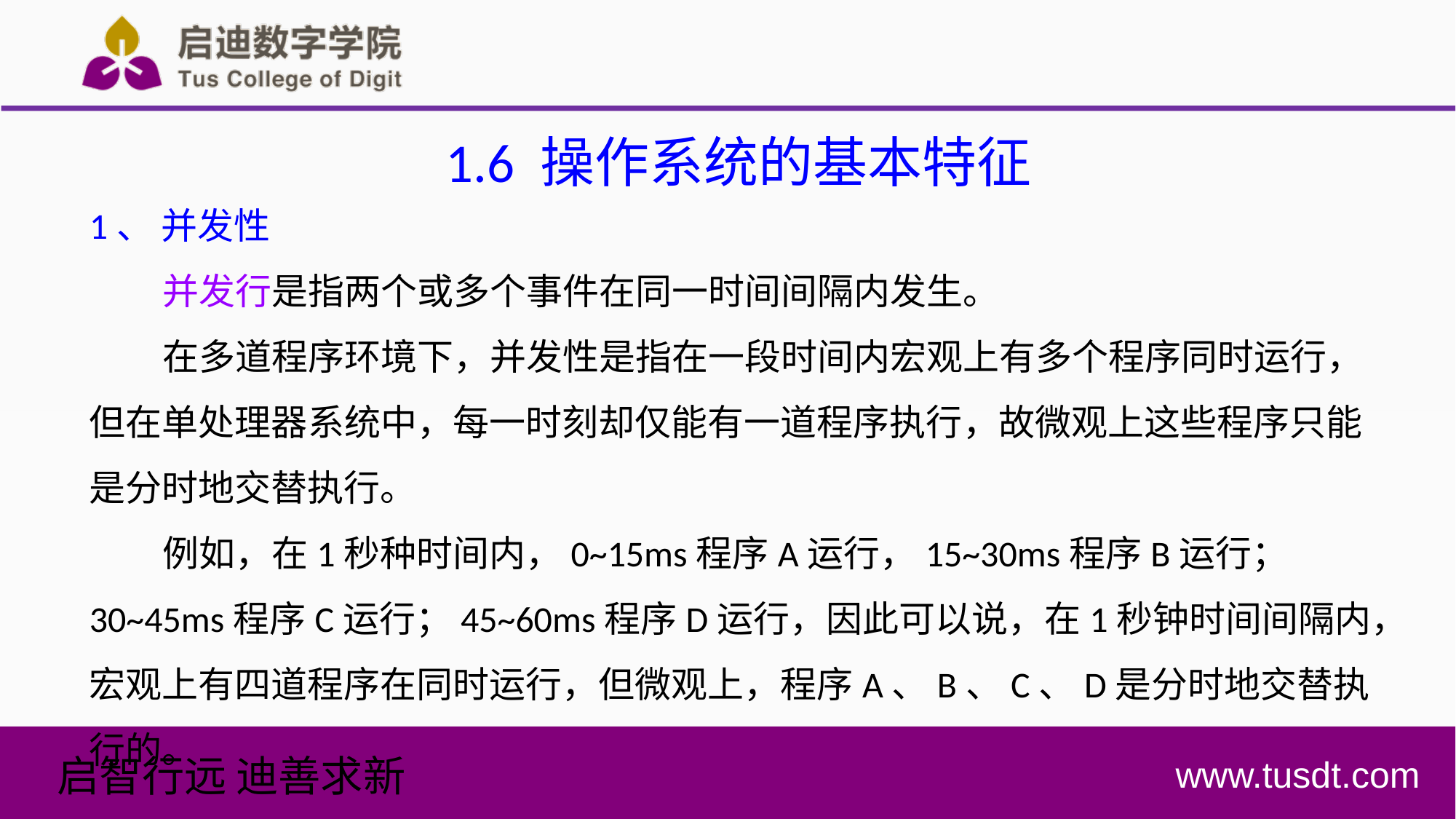

1.6 操作系统的基本特征
1、 并发性
并发行是指两个或多个事件在同一时间间隔内发生。
在多道程序环境下，并发性是指在一段时间内宏观上有多个程序同时运行，但在单处理器系统中，每一时刻却仅能有一道程序执行，故微观上这些程序只能是分时地交替执行。
例如，在1秒种时间内，0~15ms程序A运行，15~30ms程序B运行；30~45ms程序C运行；45~60ms程序D运行，因此可以说，在1秒钟时间间隔内，宏观上有四道程序在同时运行，但微观上，程序A、B、C、D是分时地交替执行的。